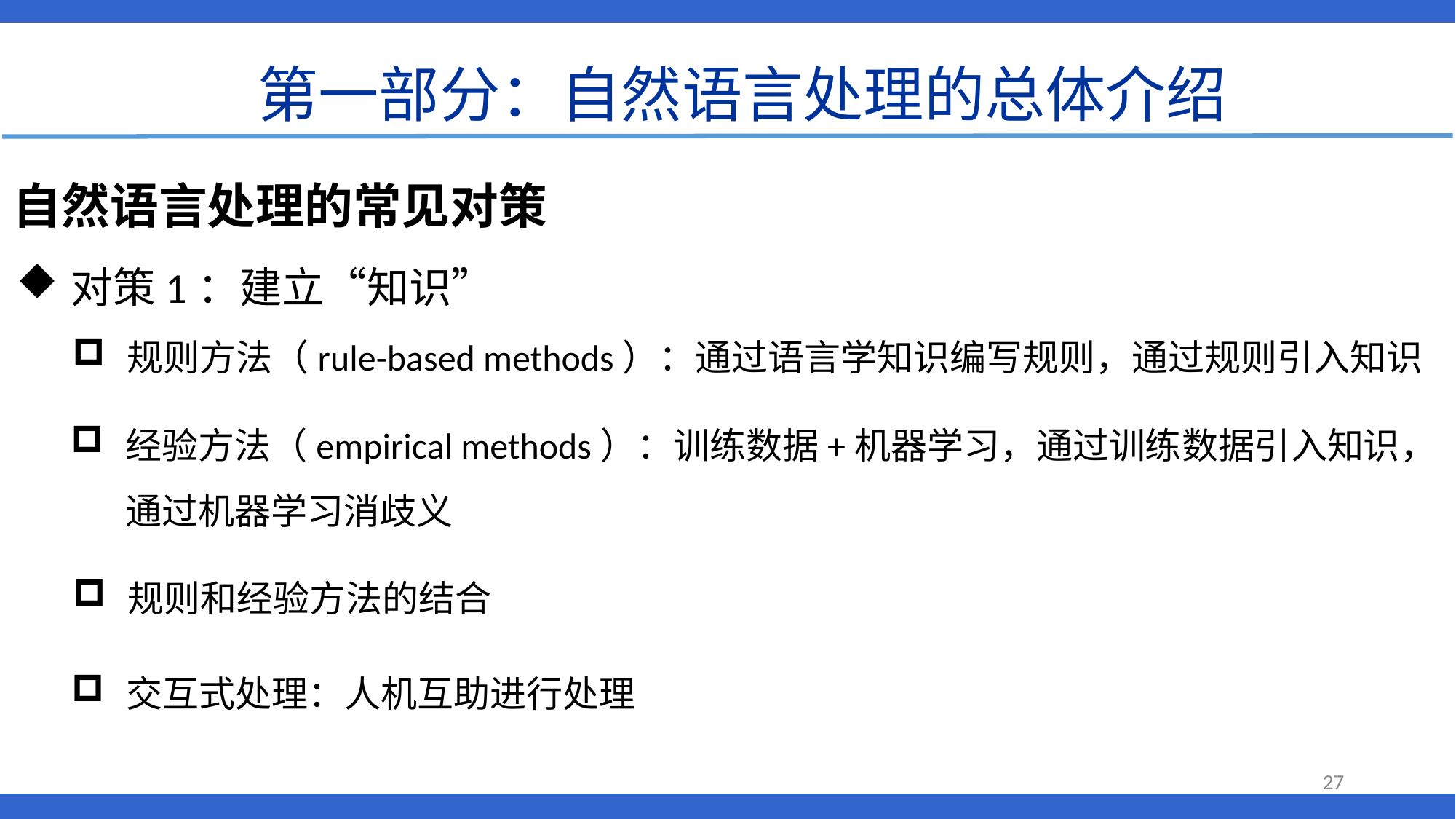

第一部分：自然语言处理的总体介绍
自然语言处理的常见对策
对策1：建立“知识”
规则方法（rule-based methods）：通过语言学知识编写规则，通过规则引入知识
经验方法（empirical methods）：训练数据+机器学习，通过训练数据引入知识，通过机器学习消歧义
规则和经验方法的结合
交互式处理：人机互助进行处理
27